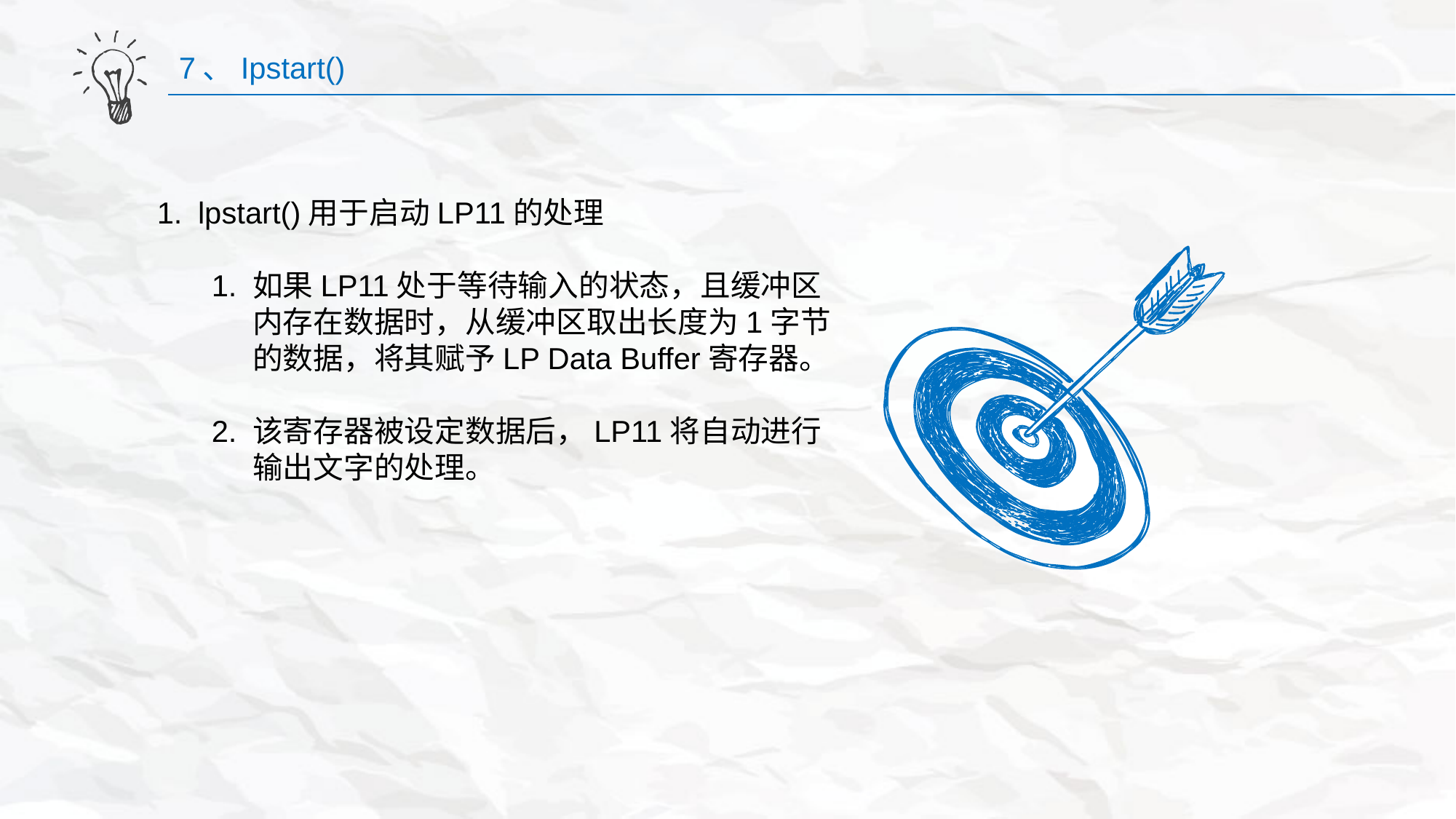

7、Ipstart()
lpstart()用于启动LP11的处理

如果LP11处于等待输入的状态，且缓冲区内存在数据时，从缓冲区取出长度为1字节的数据，将其赋予LP Data Buffer寄存器。

该寄存器被设定数据后，LP11将自动进行输出文字的处理。